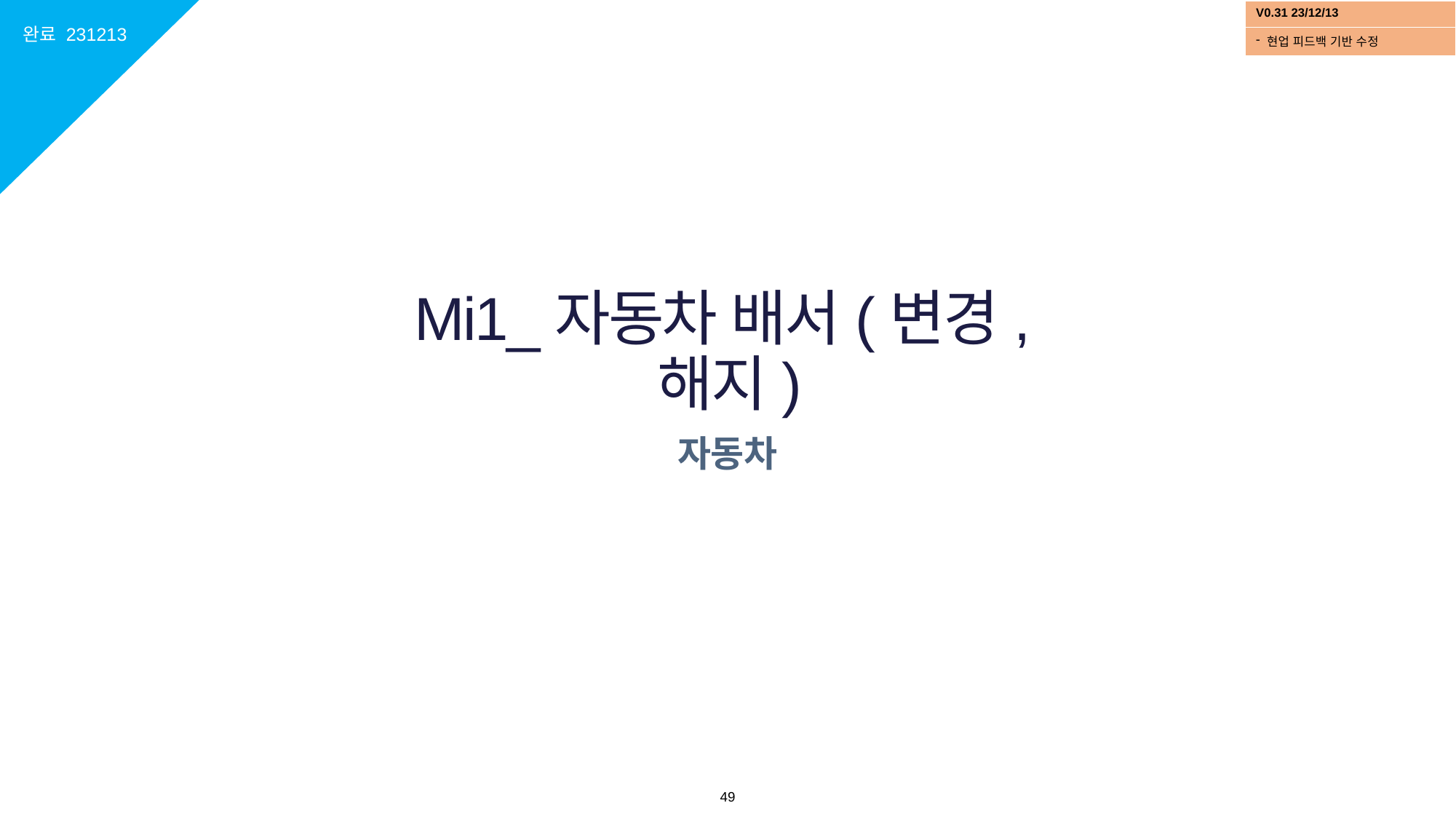

완료 231213
| V0.31 23/12/13 |
| --- |
| 현업 피드백 기반 수정 |
# Mi1_자동차 배서(변경,해지)
자동차